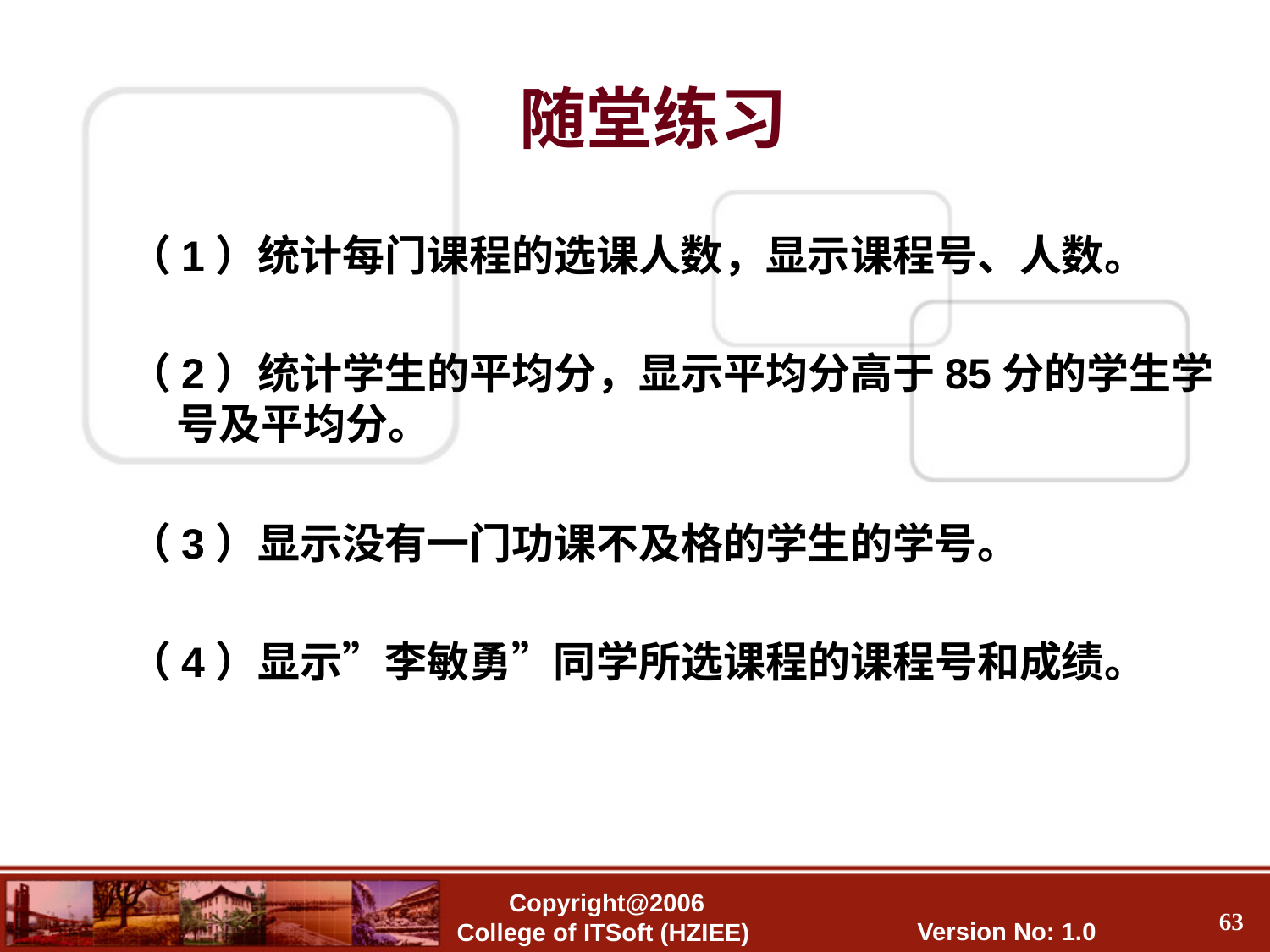

随堂练习
（1）统计每门课程的选课人数，显示课程号、人数。

（2）统计学生的平均分，显示平均分高于85分的学生学号及平均分。

（3）显示没有一门功课不及格的学生的学号。

（4）显示”李敏勇”同学所选课程的课程号和成绩。